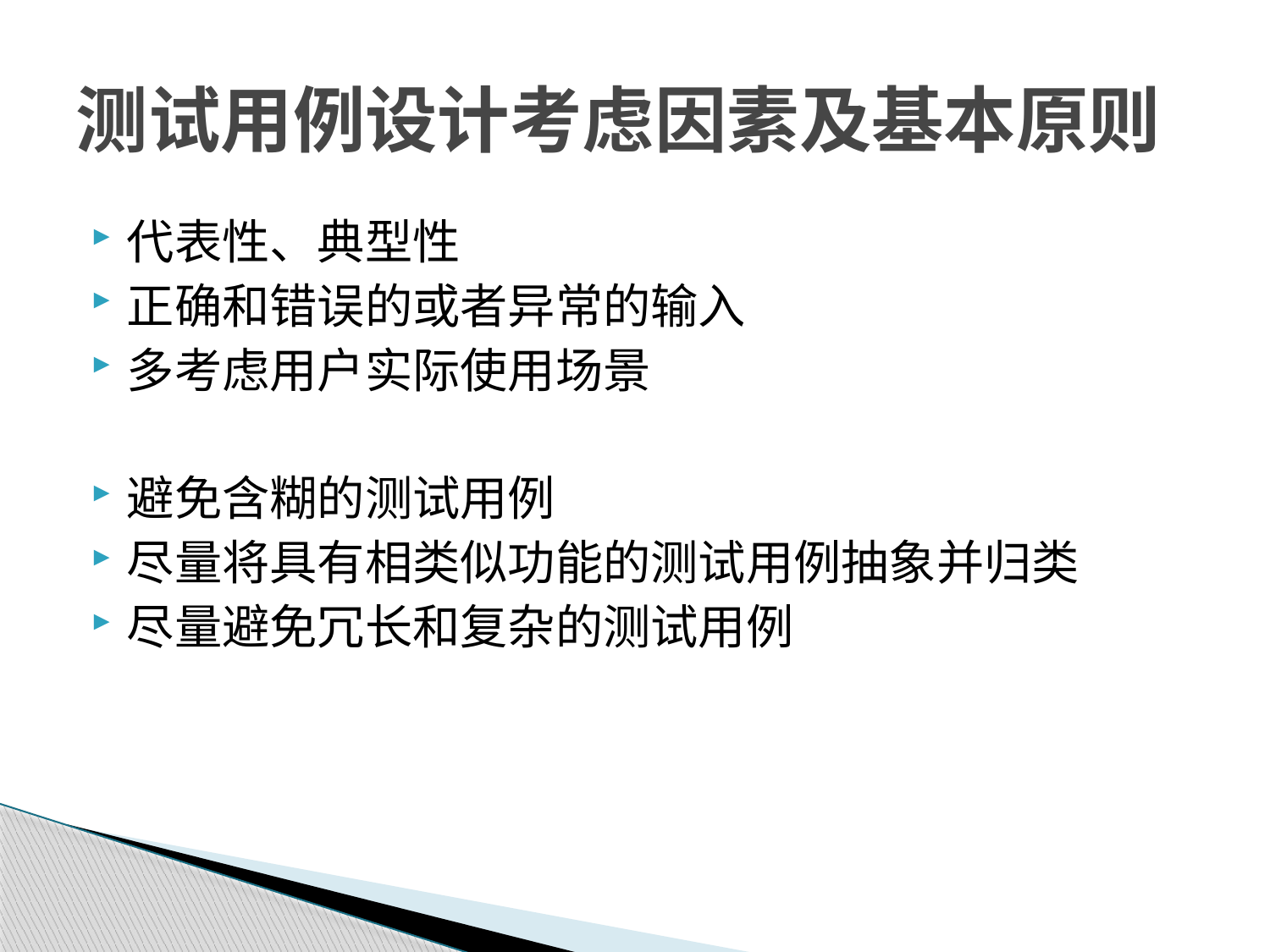

# 测试用例设计考虑因素及基本原则
代表性、典型性
正确和错误的或者异常的输入
多考虑用户实际使用场景

避免含糊的测试用例
尽量将具有相类似功能的测试用例抽象并归类
尽量避免冗长和复杂的测试用例